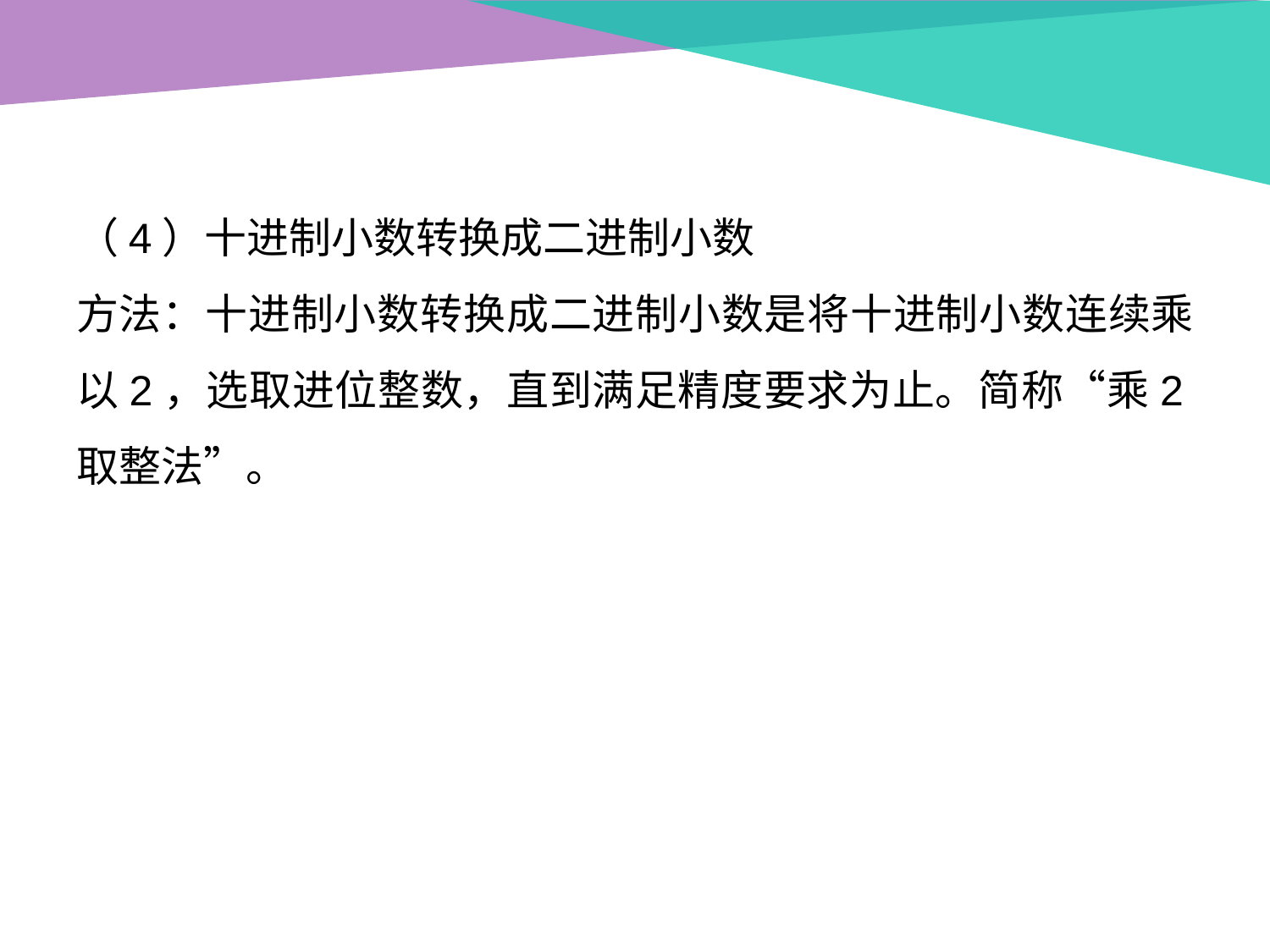

（4）十进制小数转换成二进制小数
方法：十进制小数转换成二进制小数是将十进制小数连续乘以2，选取进位整数，直到满足精度要求为止。简称“乘2取整法”。